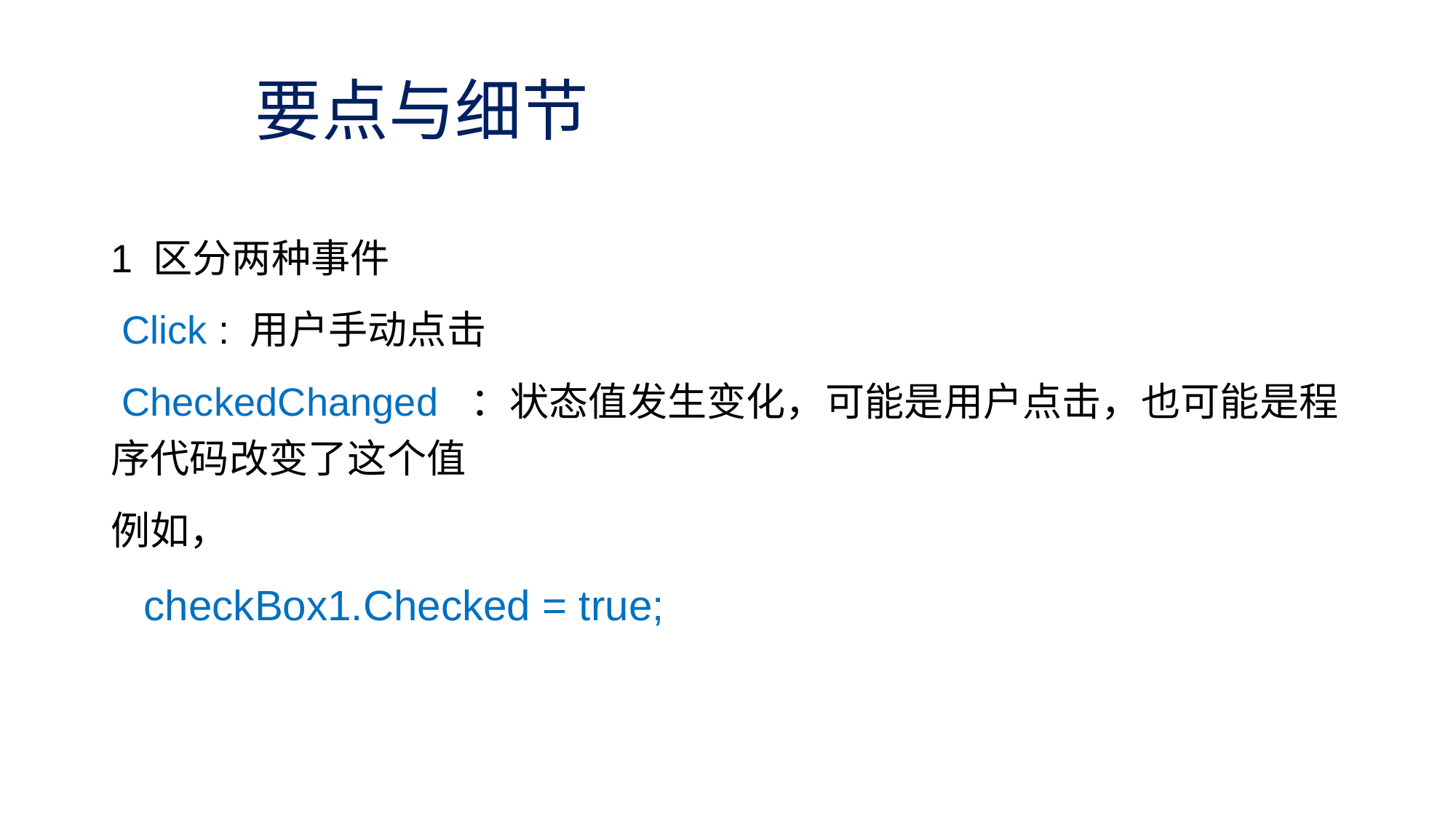

# 要点与细节
1 区分两种事件
 Click : 用户手动点击
 CheckedChanged  ：状态值发生变化，可能是用户点击，也可能是程序代码改变了这个值
例如，
   checkBox1.Checked = true;